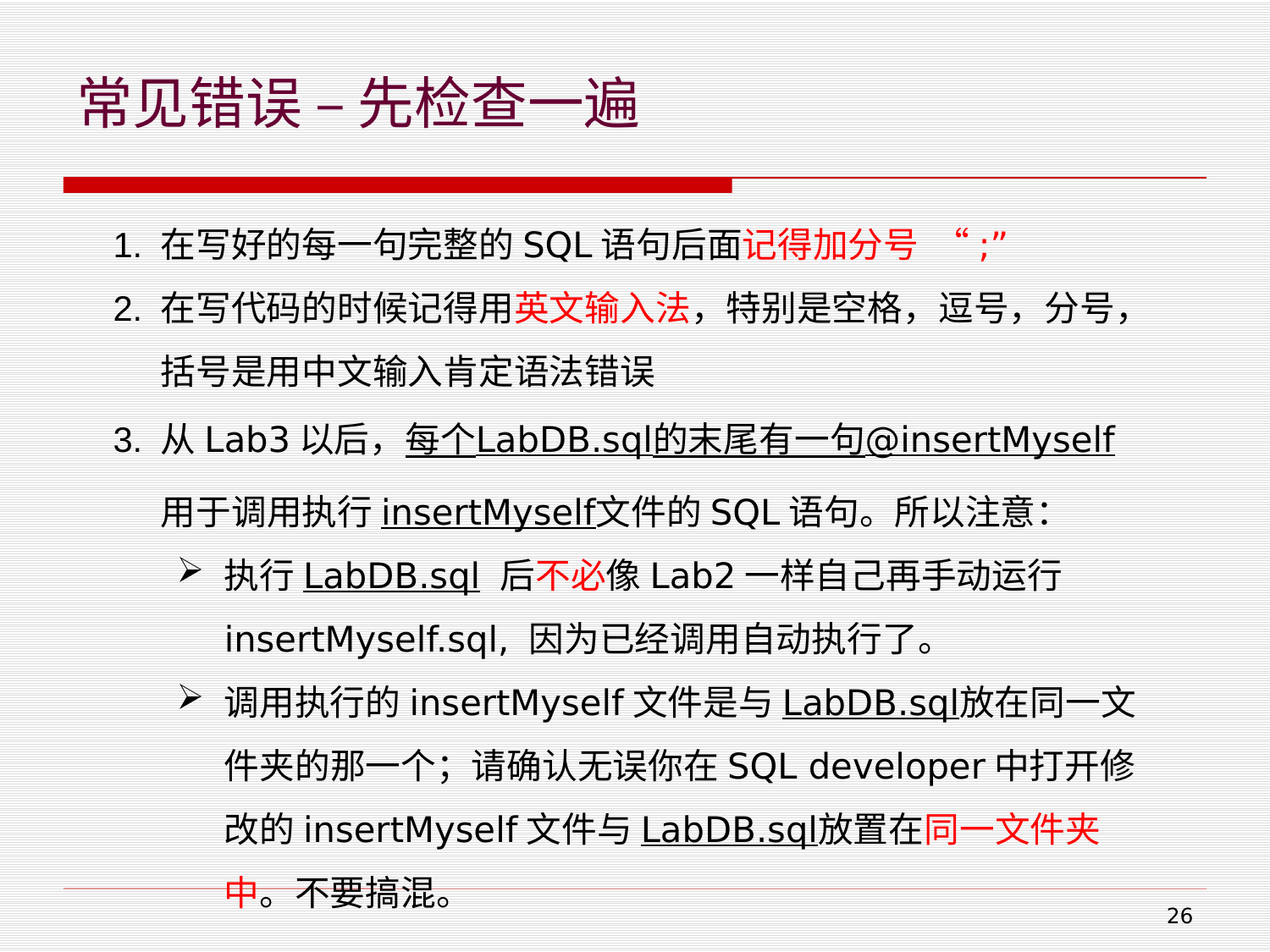

# 常见错误 – 先检查一遍
在写好的每一句完整的SQL语句后面记得加分号  “;”
在写代码的时候记得用英文输入法，特别是空格，逗号，分号，括号是用中文输入肯定语法错误
从Lab3以后，每个LabDB.sql的末尾有一句@insertMyself 用于调用执行insertMyself文件的SQL语句。所以注意：
执行LabDB.sql 后不必像Lab2一样自己再手动运行insertMyself.sql, 因为已经调用自动执行了。
调用执行的insertMyself文件是与LabDB.sql放在同一文件夹的那一个；请确认无误你在SQL developer中打开修改的insertMyself文件与LabDB.sql放置在同一文件夹中。不要搞混。
26